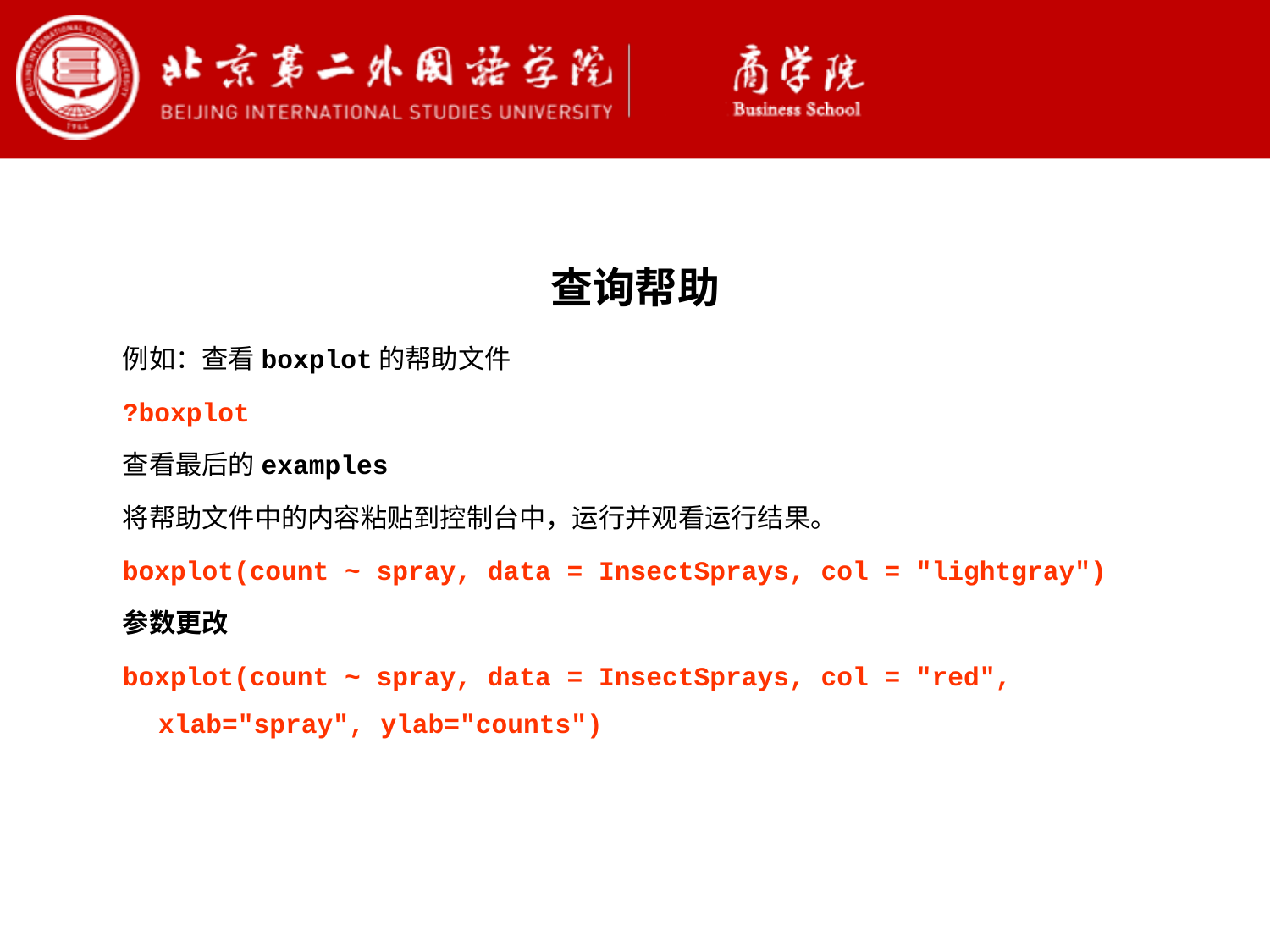

查询帮助
例如：查看boxplot的帮助文件
?boxplot
查看最后的examples
将帮助文件中的内容粘贴到控制台中，运行并观看运行结果。
boxplot(count ~ spray, data = InsectSprays, col = "lightgray")
参数更改
boxplot(count ~ spray, data = InsectSprays, col = "red", xlab="spray", ylab="counts")